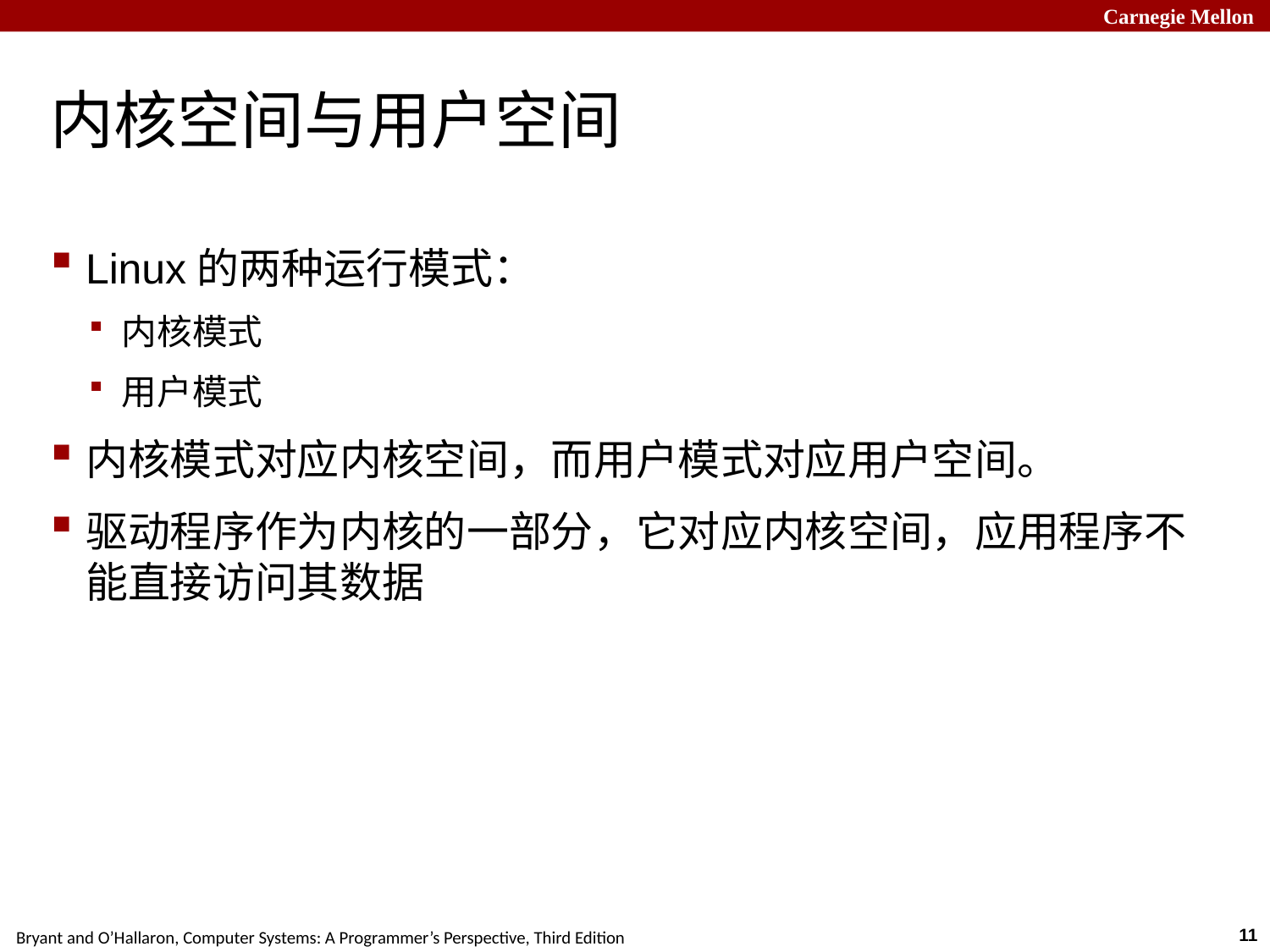

# 内核空间与用户空间
Linux的两种运行模式：
内核模式
用户模式
内核模式对应内核空间，而用户模式对应用户空间。
驱动程序作为内核的一部分，它对应内核空间，应用程序不能直接访问其数据